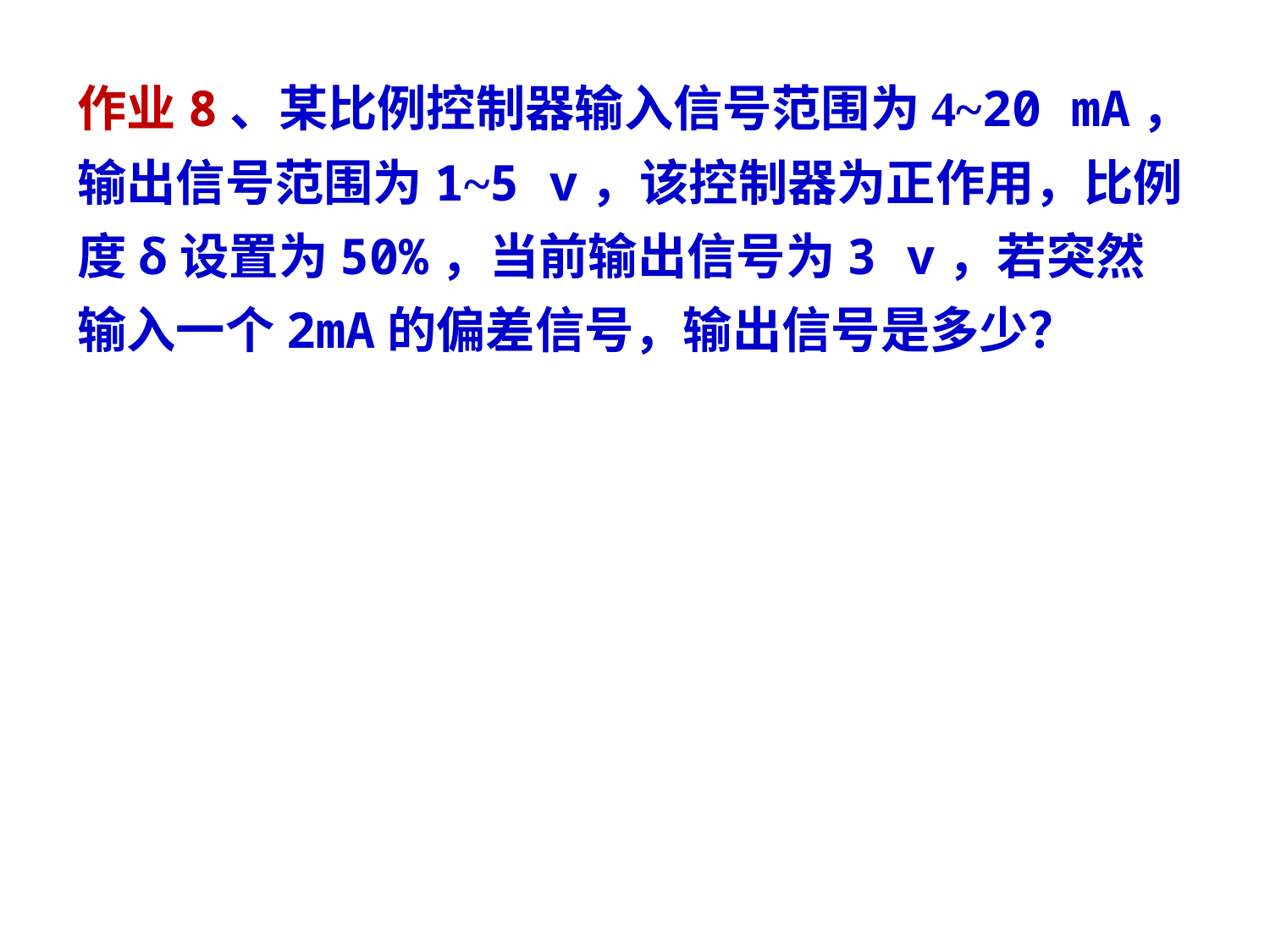

作业8、某比例控制器输入信号范围为4~20 mA，输出信号范围为1~5 v，该控制器为正作用，比例度δ设置为50%，当前输出信号为3 v，若突然输入一个2mA的偏差信号，输出信号是多少？